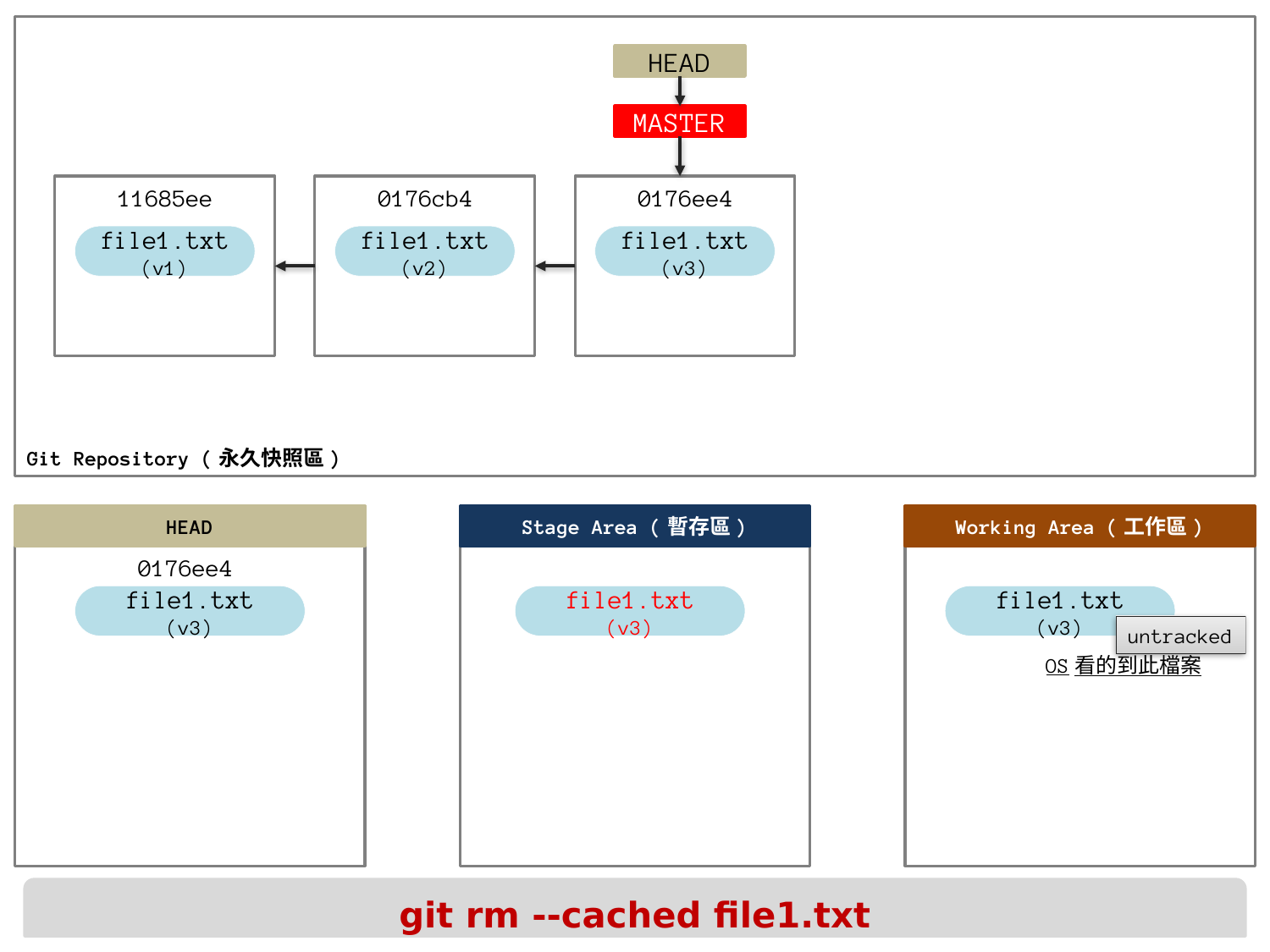

HEAD
MASTER

11685ee

0176cb4

0176ee4
file1.txt
(v1)
file1.txt
(v2)
file1.txt
(v3)
0176ee4

file1.txt
(v3)
file1.txt
(v3)
file1.txt
(v3)
untracked
OS看的到此檔案
git rm --cached file1.txt